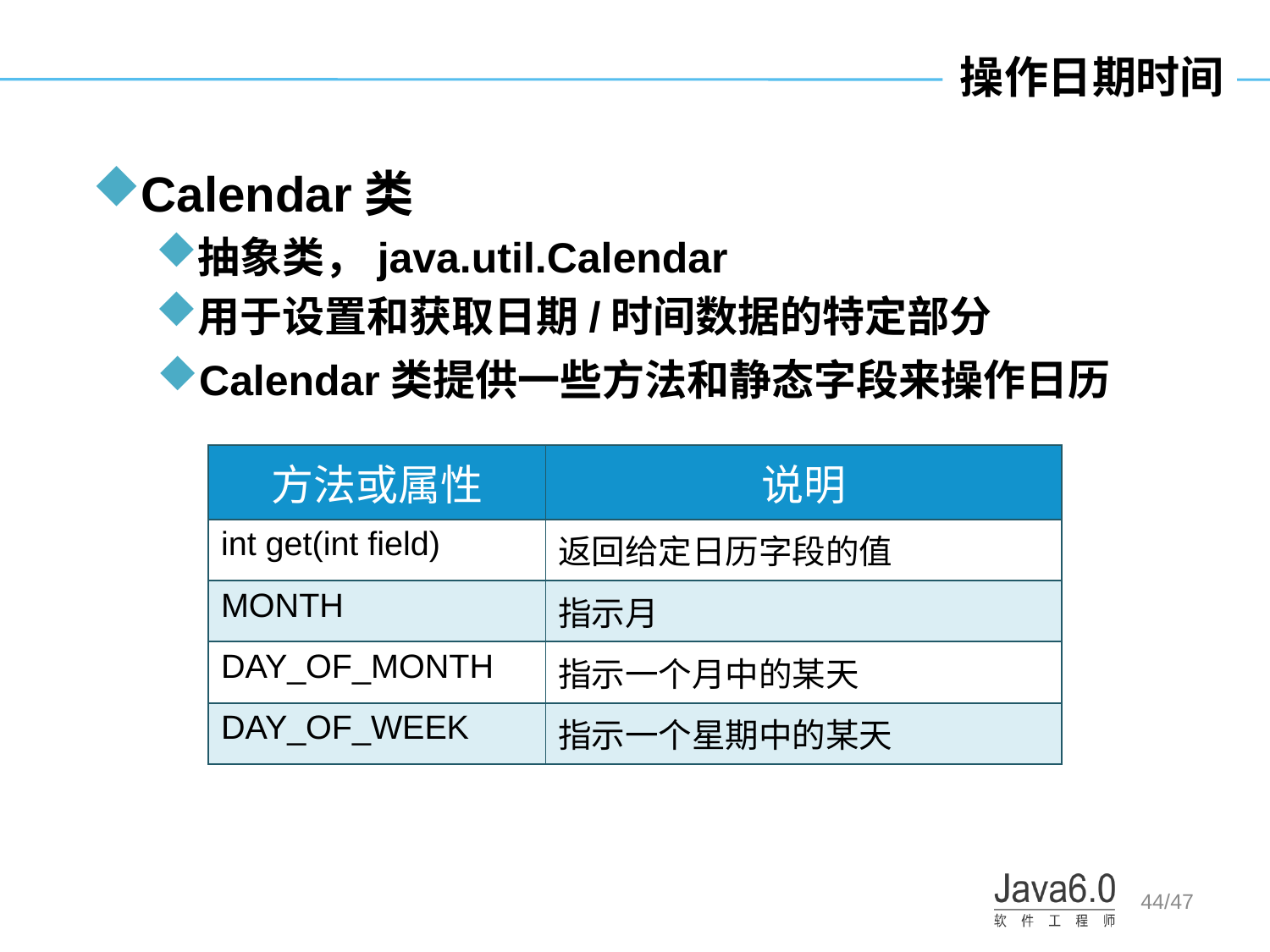

操作日期时间
Calendar类
抽象类，java.util.Calendar
用于设置和获取日期/时间数据的特定部分
Calendar类提供一些方法和静态字段来操作日历

| 方法或属性 | 说明 |
| --- | --- |
| int get(int field) | 返回给定日历字段的值 |
| MONTH | 指示月 |
| DAY\_OF\_MONTH | 指示一个月中的某天 |
| DAY\_OF\_WEEK | 指示一个星期中的某天 |
44/47